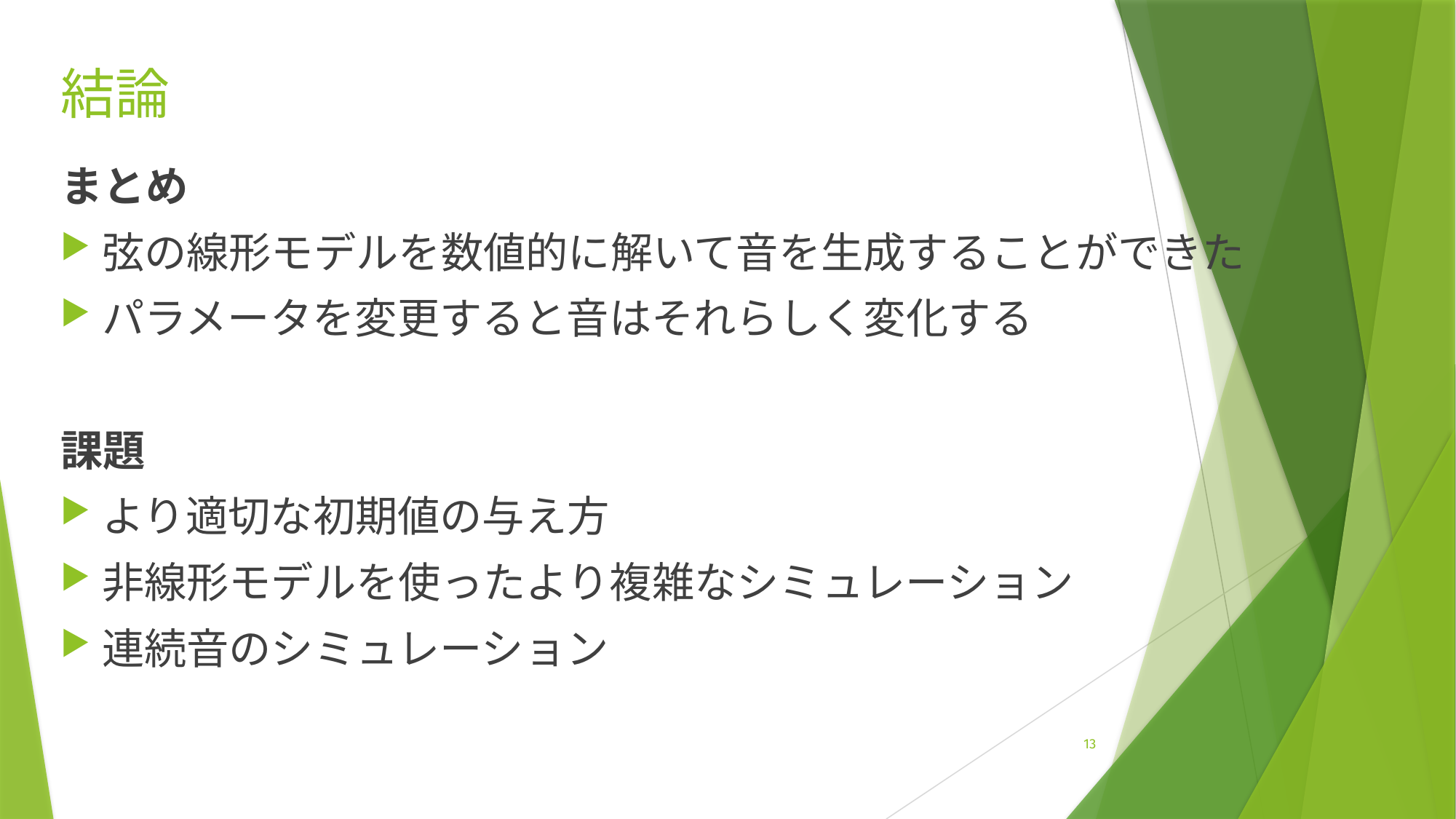

# 結論
まとめ
弦の線形モデルを数値的に解いて音を生成することができた
パラメータを変更すると音はそれらしく変化する

課題
より適切な初期値の与え方
非線形モデルを使ったより複雑なシミュレーション
連続音のシミュレーション

13